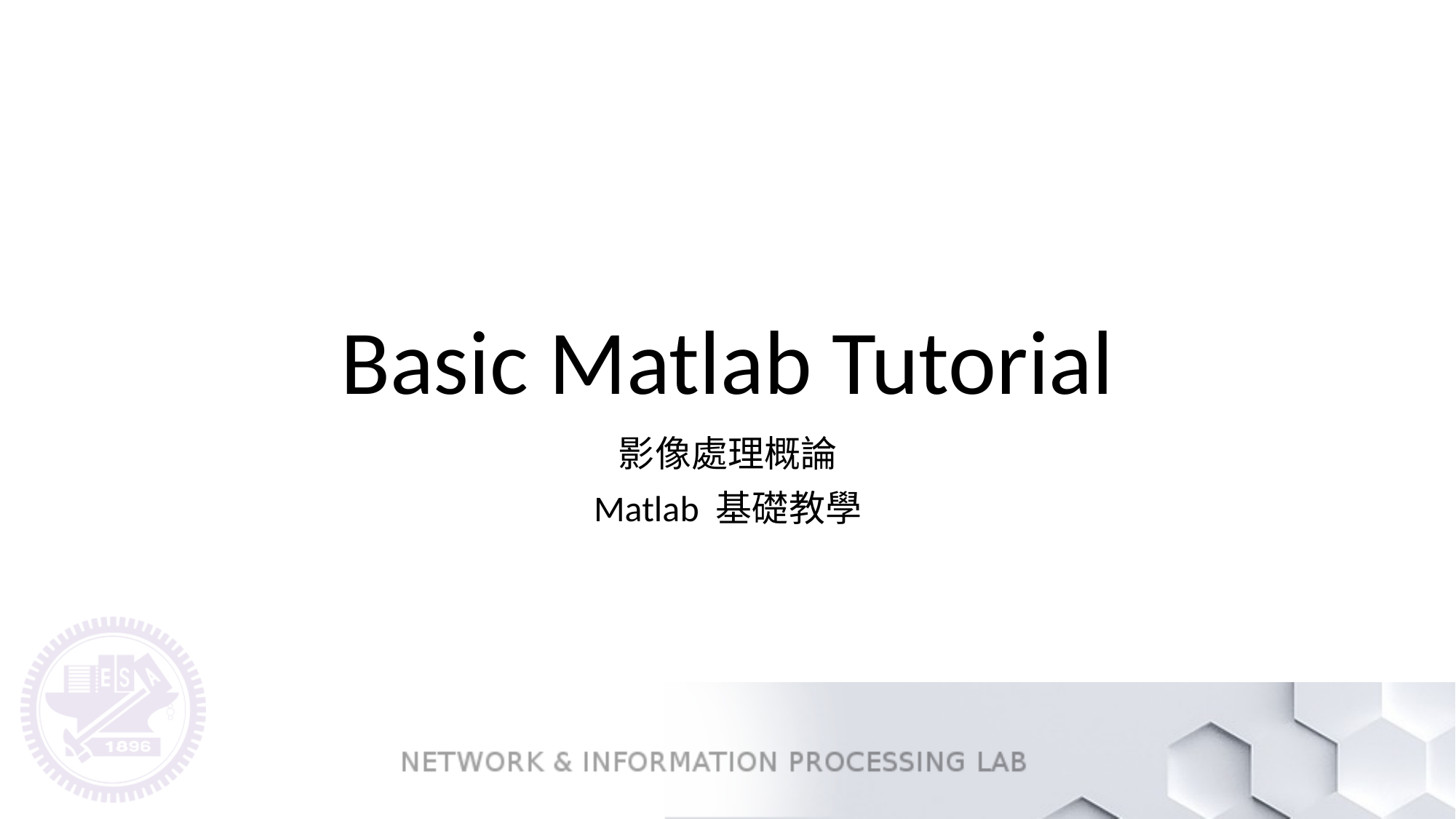

# Basic Matlab Tutorial
影像處理概論
Matlab 基礎教學